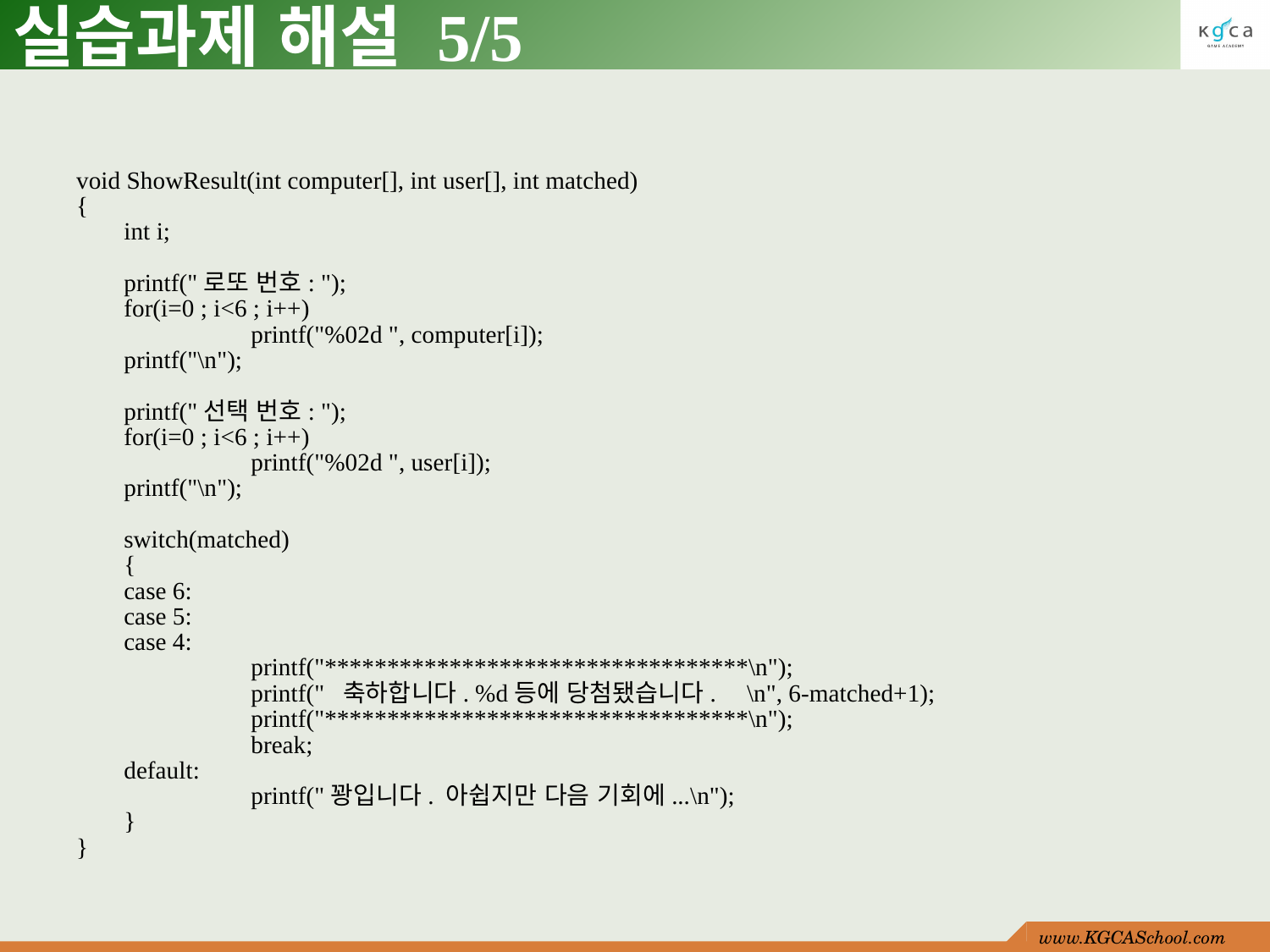

# 실습과제 해설 5/5
void ShowResult(int computer[], int user[], int matched)
{
	int i;

	printf("로또 번호: ");
	for(i=0 ; i<6 ; i++)
		printf("%02d ", computer[i]);
	printf("\n");

	printf("선택 번호: ");
	for(i=0 ; i<6 ; i++)
		printf("%02d ", user[i]);
	printf("\n");

	switch(matched)
	{
	case 6:
	case 5:
	case 4:
		printf("**********************************\n");
		printf("  축하합니다. %d등에 당첨됐습니다.     \n", 6-matched+1);
		printf("**********************************\n");
		break;
	default:
		printf("꽝입니다. 아쉽지만 다음 기회에...\n");
	}
}